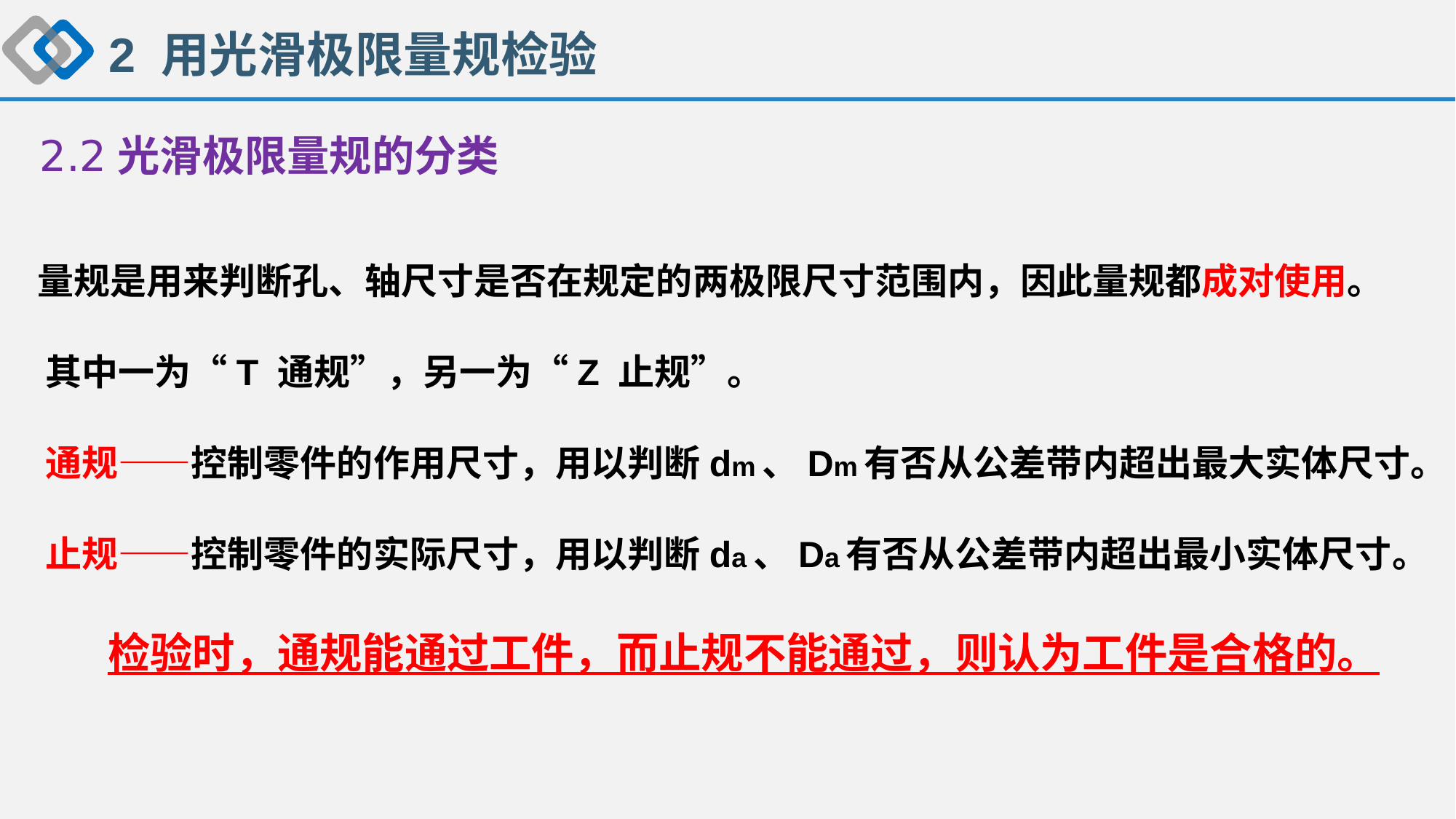

2 用光滑极限量规检验
2.2光滑极限量规的分类
      量规是用来判断孔、轴尺寸是否在规定的两极限尺寸范围内，因此量规都成对使用。
       其中一为“T 通规”，另一为“Z 止规”。
       通规——控制零件的作用尺寸，用以判断dm、Dm有否从公差带内超出最大实体尺寸。
       止规——控制零件的实际尺寸，用以判断da、Da有否从公差带内超出最小实体尺寸。
       检验时，通规能通过工件，而止规不能通过，则认为工件是合格的。